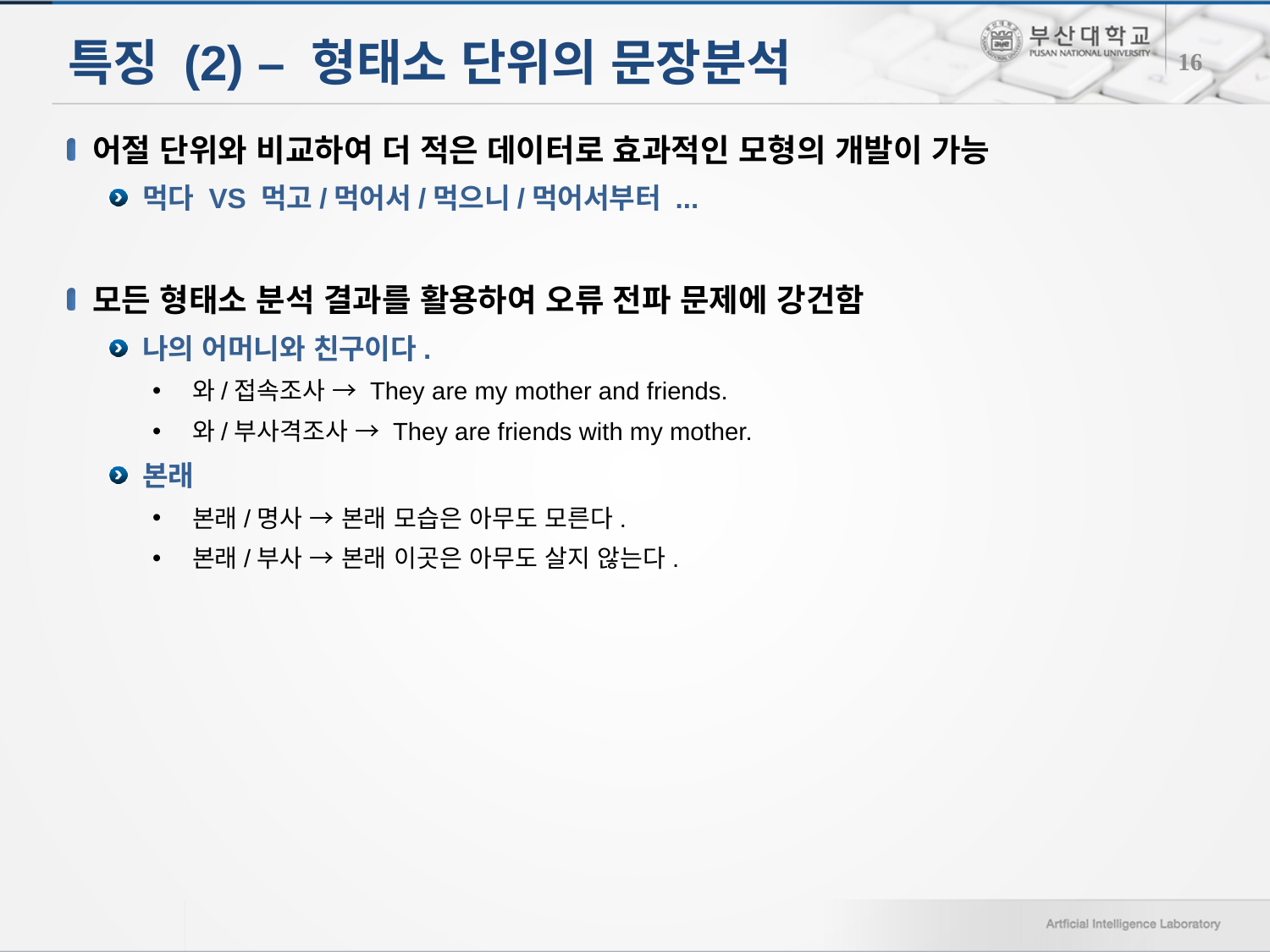

# 특징 (2) – 형태소 단위의 문장분석
16
어절 단위와 비교하여 더 적은 데이터로 효과적인 모형의 개발이 가능
먹다 VS 먹고/먹어서/먹으니/먹어서부터 ...

모든 형태소 분석 결과를 활용하여 오류 전파 문제에 강건함
나의 어머니와 친구이다.
와/접속조사 → They are my mother and friends.
와/부사격조사 → They are friends with my mother.
본래
본래/명사 → 본래 모습은 아무도 모른다.
본래/부사 → 본래 이곳은 아무도 살지 않는다.